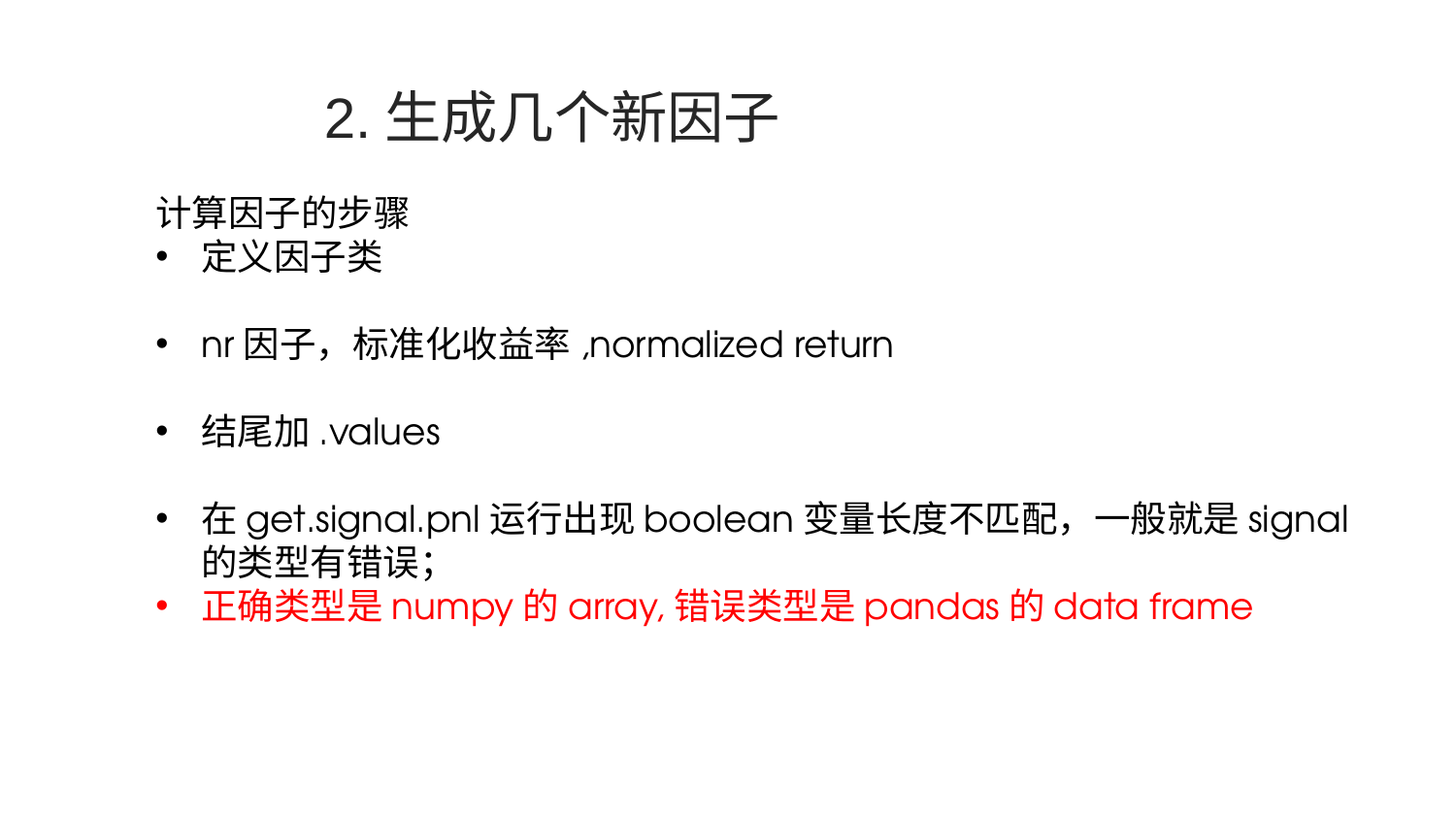

2.生成几个新因子
计算因子的步骤
定义因子类

nr因子，标准化收益率,normalized return

结尾加.values

在get.signal.pnl运行出现boolean变量长度不匹配，一般就是signal的类型有错误；
正确类型是numpy的array,错误类型是pandas的data frame